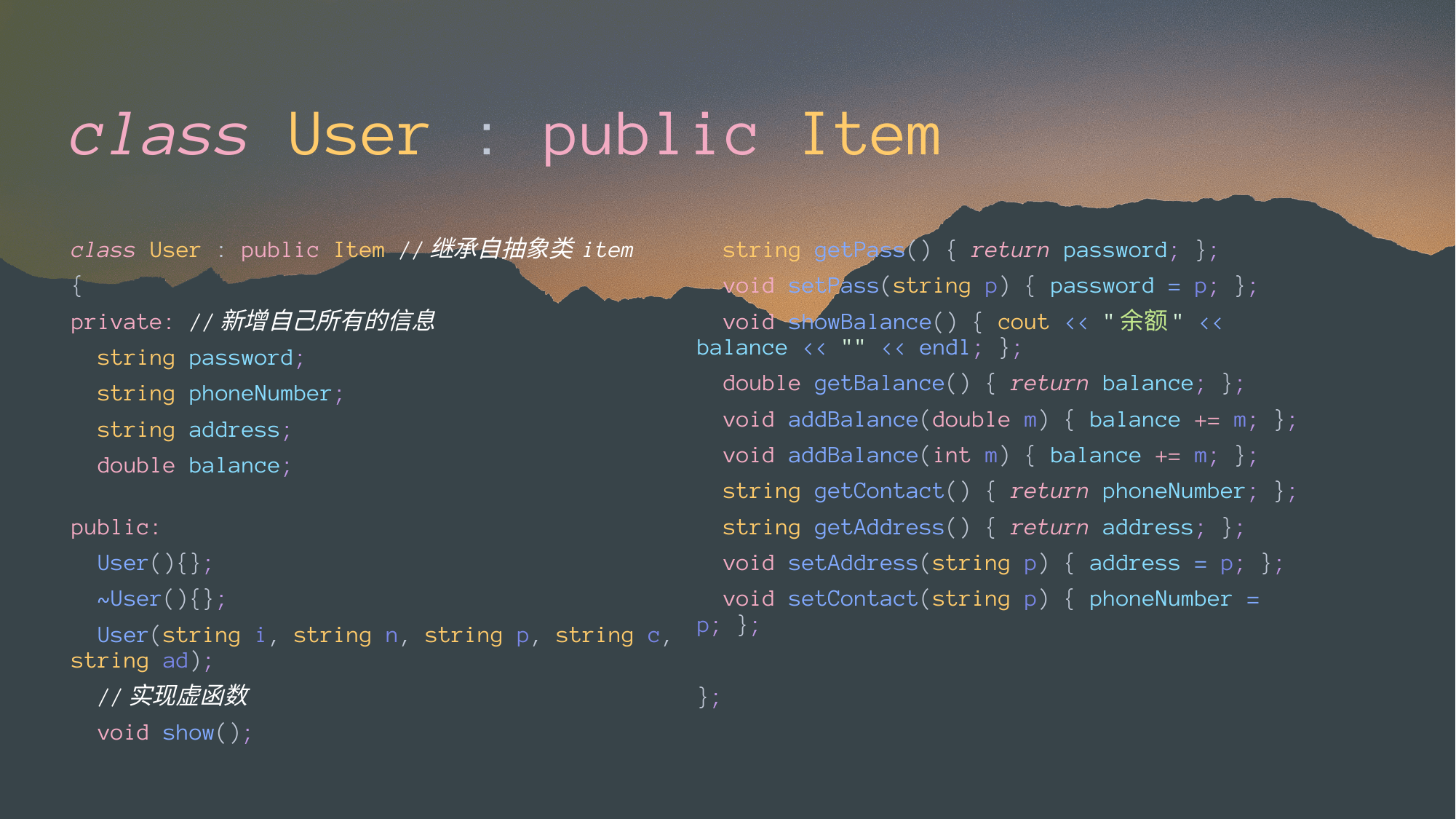

# class User : public Item
class User : public Item //继承自抽象类 item
{
private: //新增自己所有的信息
  string password;
  string phoneNumber;
  string address;
  double balance;
public:
  User(){};
  ~User(){};
  User(string i, string n, string p, string c, string ad);
  //实现虚函数
  void show();
  string getPass() { return password; };
  void setPass(string p) { password = p; };
  void showBalance() { cout << "余额" << balance << "" << endl; };
  double getBalance() { return balance; };
  void addBalance(double m) { balance += m; };
  void addBalance(int m) { balance += m; };
  string getContact() { return phoneNumber; };
  string getAddress() { return address; };
  void setAddress(string p) { address = p; };
  void setContact(string p) { phoneNumber = p; };

};